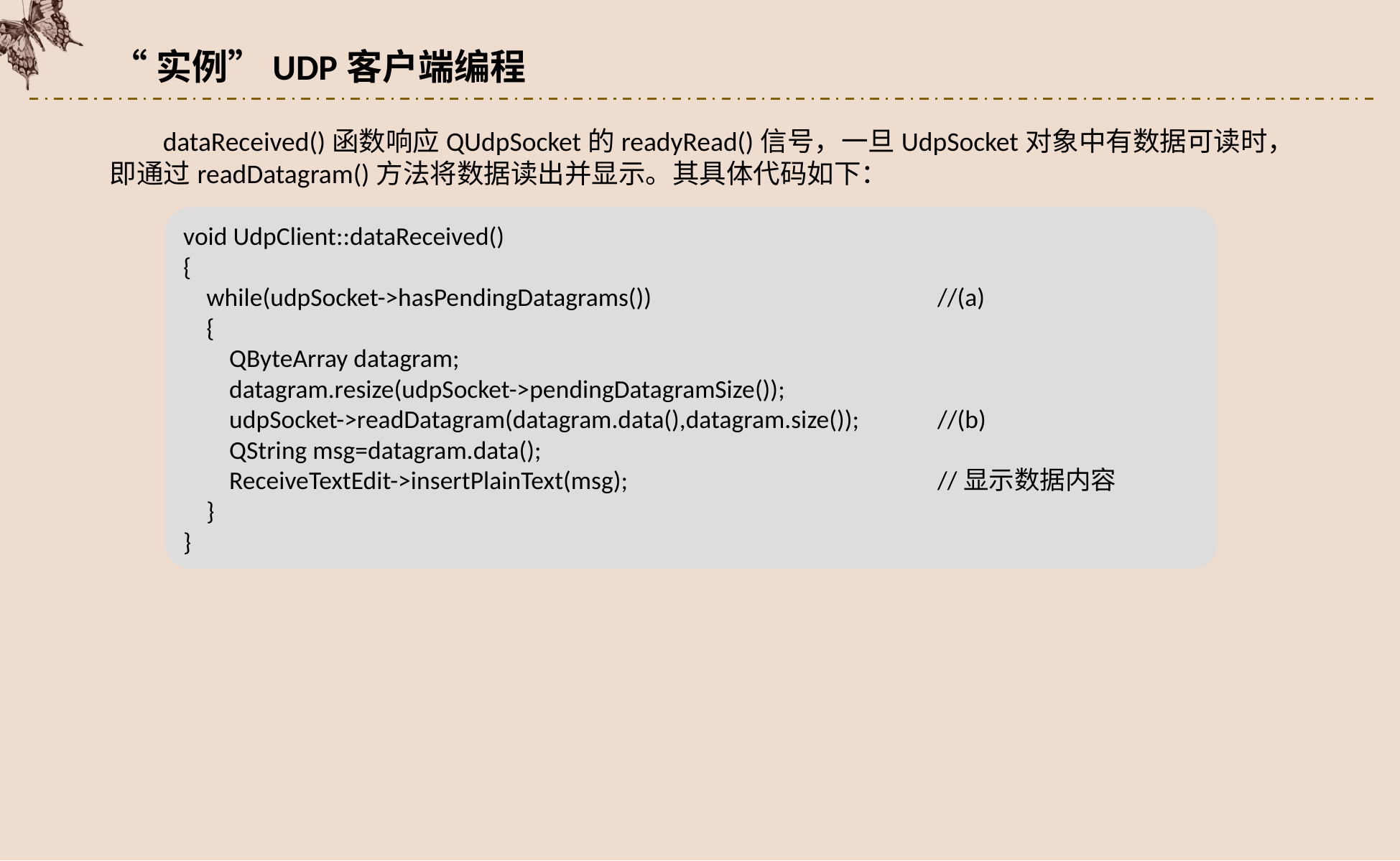

“实例”UDP客户端编程
dataReceived()函数响应QUdpSocket的readyRead()信号，一旦UdpSocket对象中有数据可读时，即通过readDatagram()方法将数据读出并显示。其具体代码如下：
void UdpClient::dataReceived()
{
    while(udpSocket->hasPendingDatagrams())			//(a)
    {
        QByteArray datagram;
        datagram.resize(udpSocket->pendingDatagramSize());
        udpSocket->readDatagram(datagram.data(),datagram.size());	//(b)
        QString msg=datagram.data();
        ReceiveTextEdit->insertPlainText(msg);			//显示数据内容
    }
}